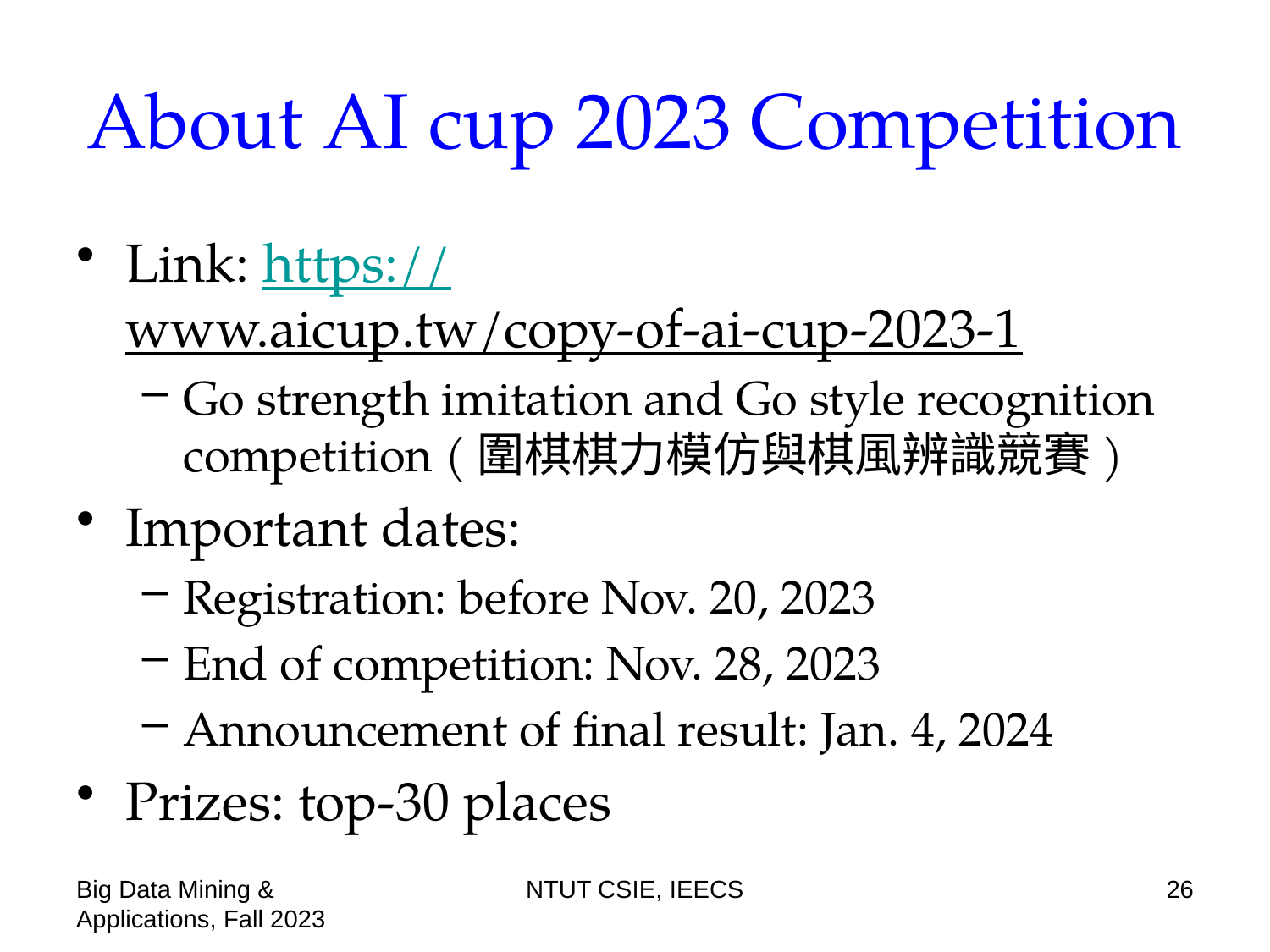

# About AI cup 2023 Competition
Link: https://www.aicup.tw/copy-of-ai-cup-2023-1
Go strength imitation and Go style recognition competition (圍棋棋力模仿與棋風辨識競賽)
Important dates:
Registration: before Nov. 20, 2023
End of competition: Nov. 28, 2023
Announcement of final result: Jan. 4, 2024
Prizes: top-30 places

Big Data Mining & Applications, Fall 2023
NTUT CSIE, IEECS
26